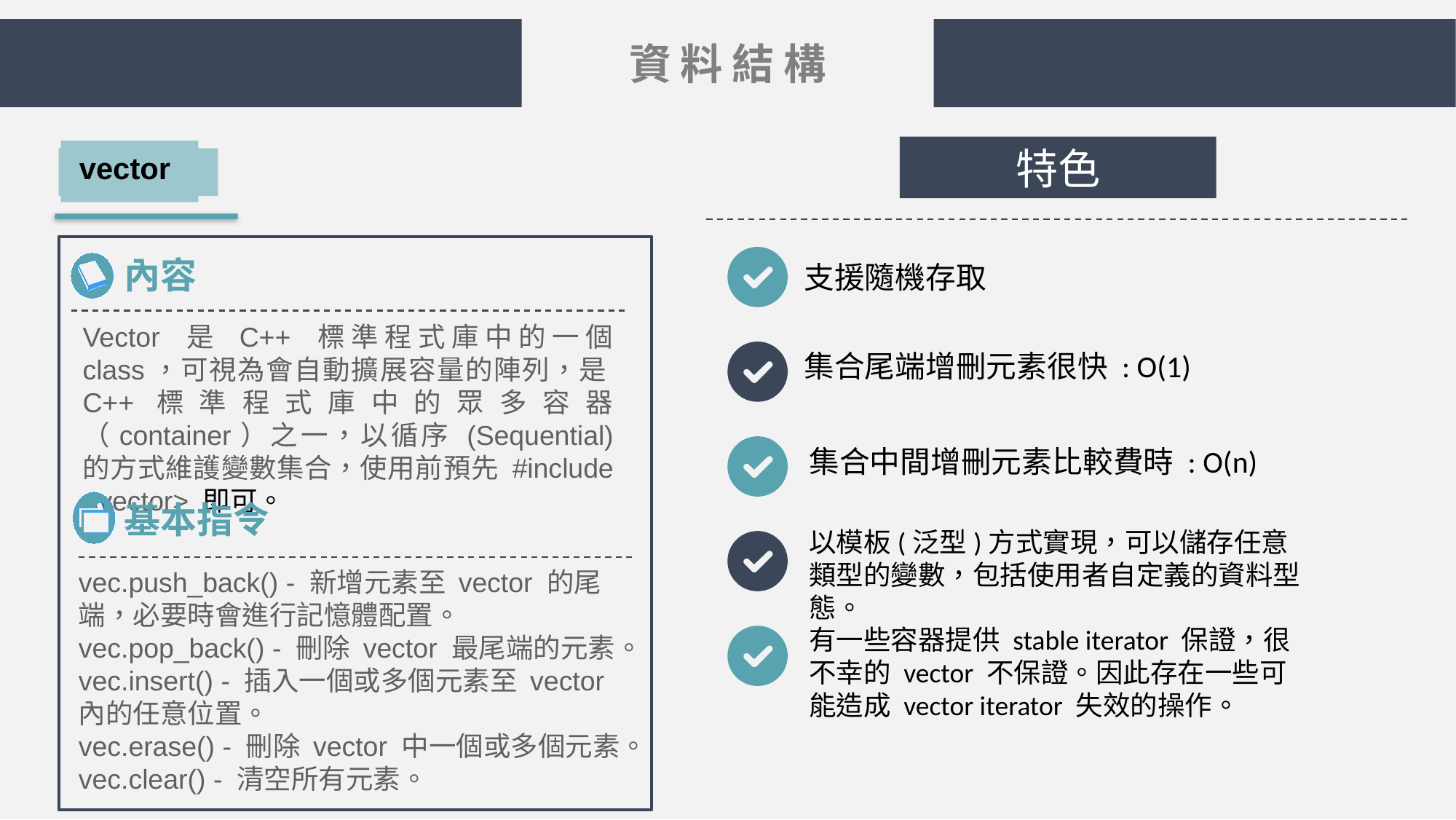

資料結構
特色
vector
vector

內容

支援隨機存取
Vector 是 C++ 標準程式庫中的一個 class，可視為會自動擴展容量的陣列，是C++標準程式庫中的眾多容器（container）之一，以循序 (Sequential) 的方式維護變數集合，使用前預先 #include <vector> 即可。

集合尾端增刪元素很快 : O(1)

集合中間增刪元素比較費時 : O(n)
基本指令

以模板(泛型)方式實現，可以儲存任意類型的變數，包括使用者自定義的資料型態。

vec.push_back() - 新增元素至 vector 的尾端，必要時會進行記憶體配置。
vec.pop_back() - 刪除 vector 最尾端的元素。
vec.insert() - 插入一個或多個元素至 vector 內的任意位置。
vec.erase() - 刪除 vector 中一個或多個元素。
vec.clear() - 清空所有元素。
有一些容器提供 stable iterator 保證，很不幸的 vector 不保證。因此存在一些可能造成 vector iterator 失效的操作。